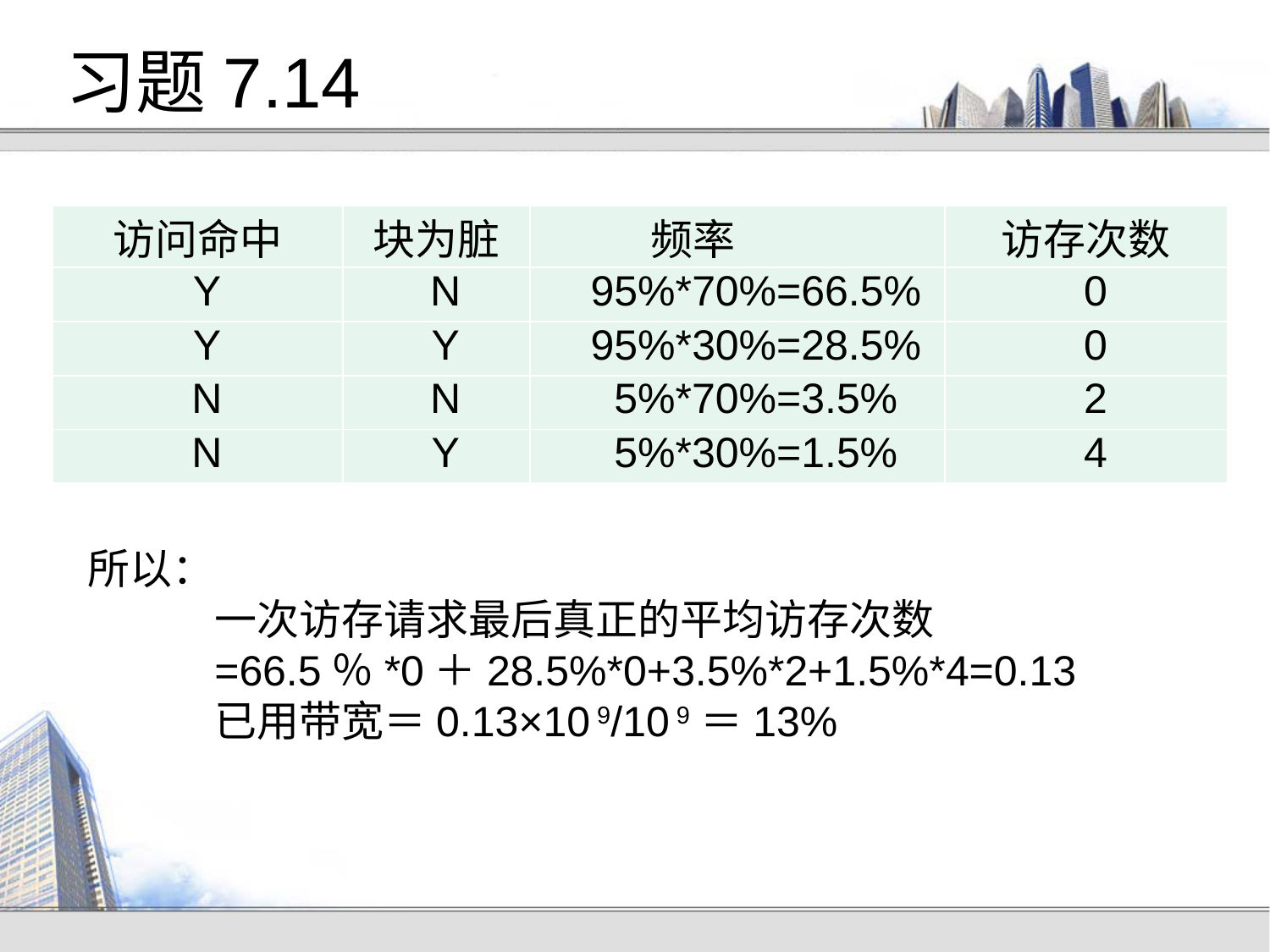

# 习题7.14
| 访问命中 | 块为脏 | 频率 | 访存次数 |
| --- | --- | --- | --- |
| Y | N | 95%\*70%=66.5% | 0 |
| Y | Y | 95%\*30%=28.5% | 0 |
| N | N | 5%\*70%=3.5% | 2 |
| N | Y | 5%\*30%=1.5% | 4 |
所以：
	一次访存请求最后真正的平均访存次数
	=66.5％*0＋28.5%*0+3.5%*2+1.5%*4=0.13
	已用带宽＝0.13×10 9/10 9＝13%